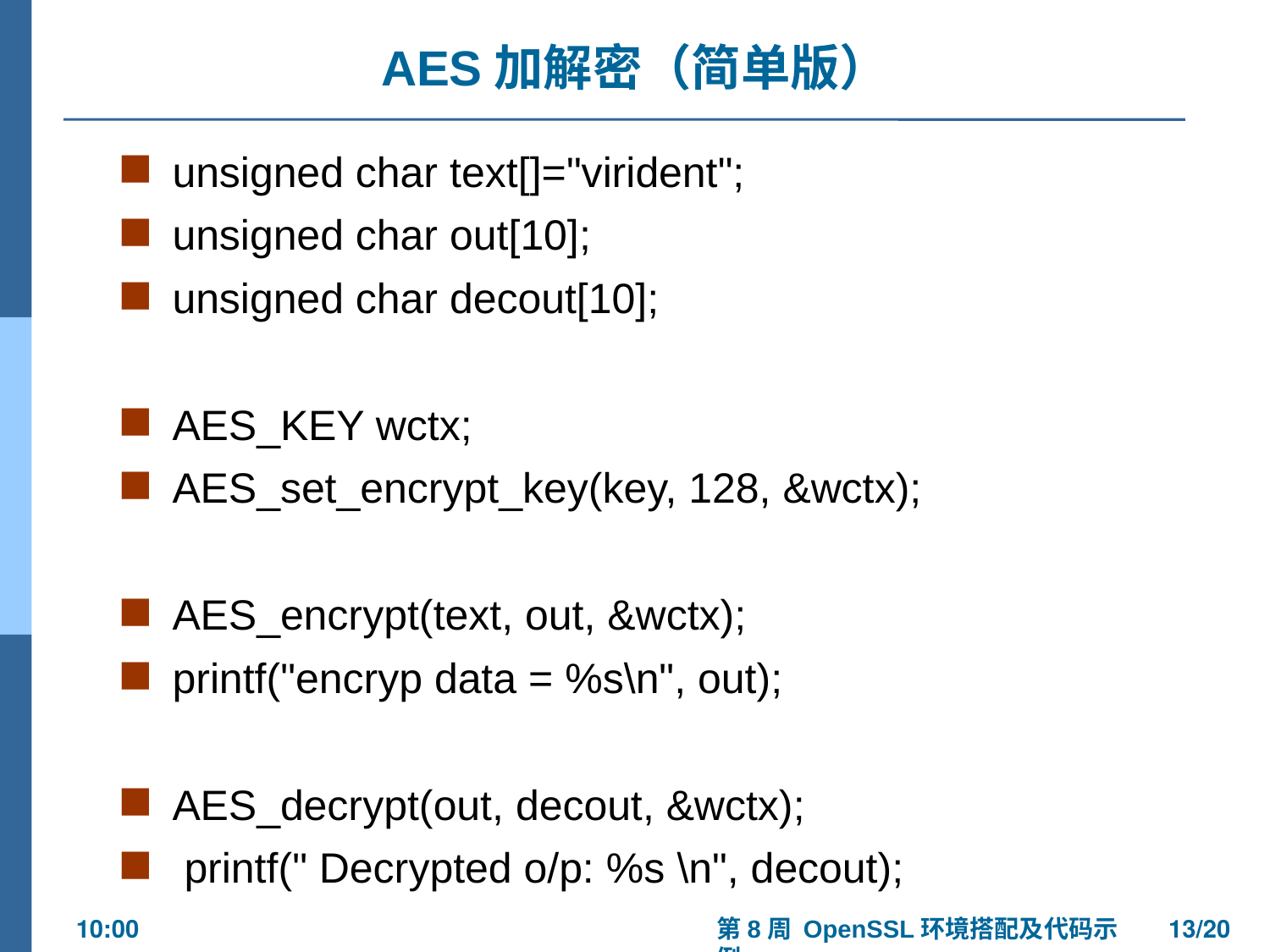

AES加解密（简单版）
unsigned char text[]="virident";
unsigned char out[10];
unsigned char decout[10];

AES_KEY wctx;
AES_set_encrypt_key(key, 128, &wctx);

AES_encrypt(text, out, &wctx);
printf("encryp data = %s\n", out);

AES_decrypt(out, decout, &wctx);
 printf(" Decrypted o/p: %s \n", decout);